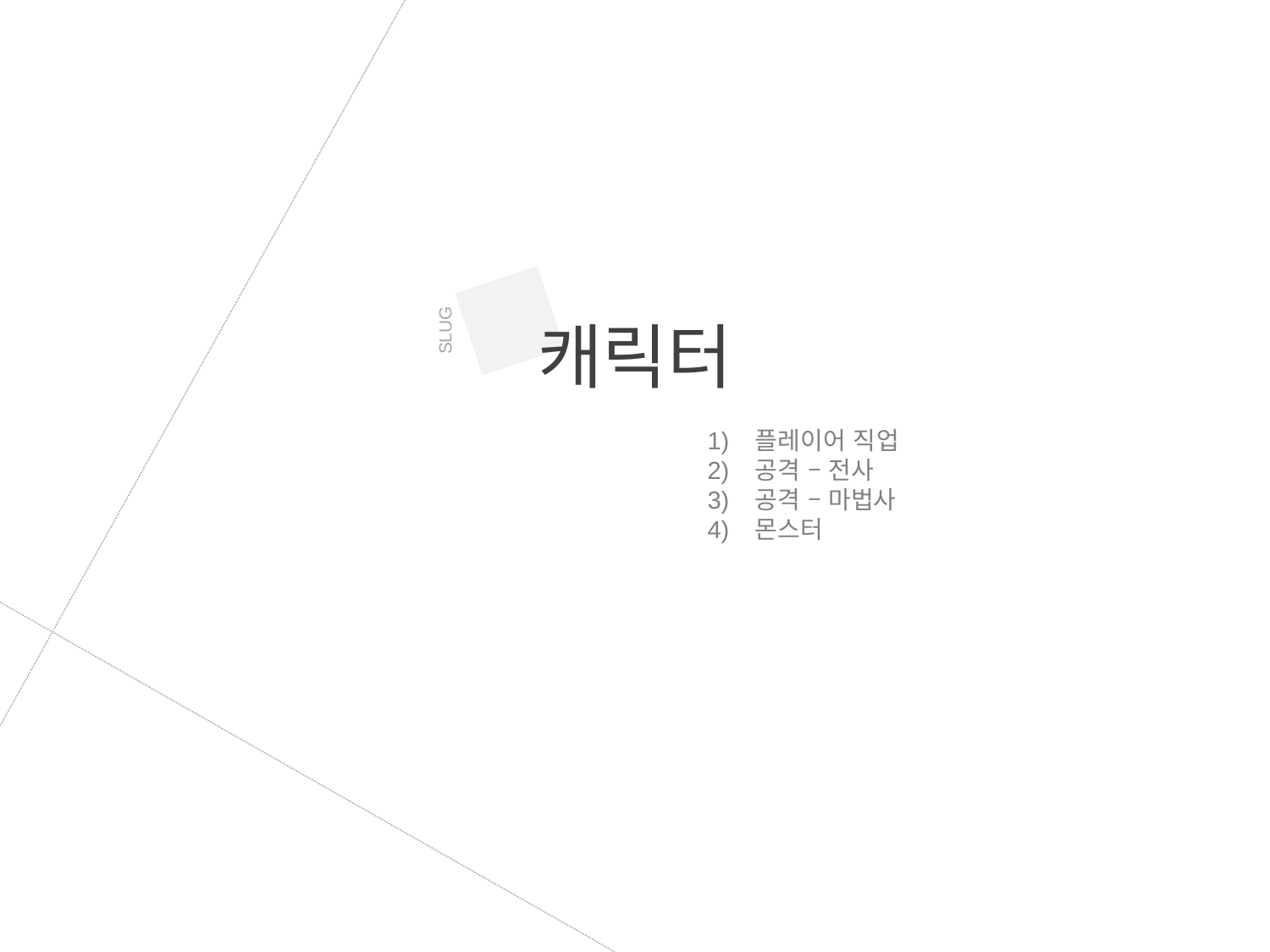

캐릭터
SLUG
플레이어 직업
공격 – 전사
공격 – 마법사
몬스터